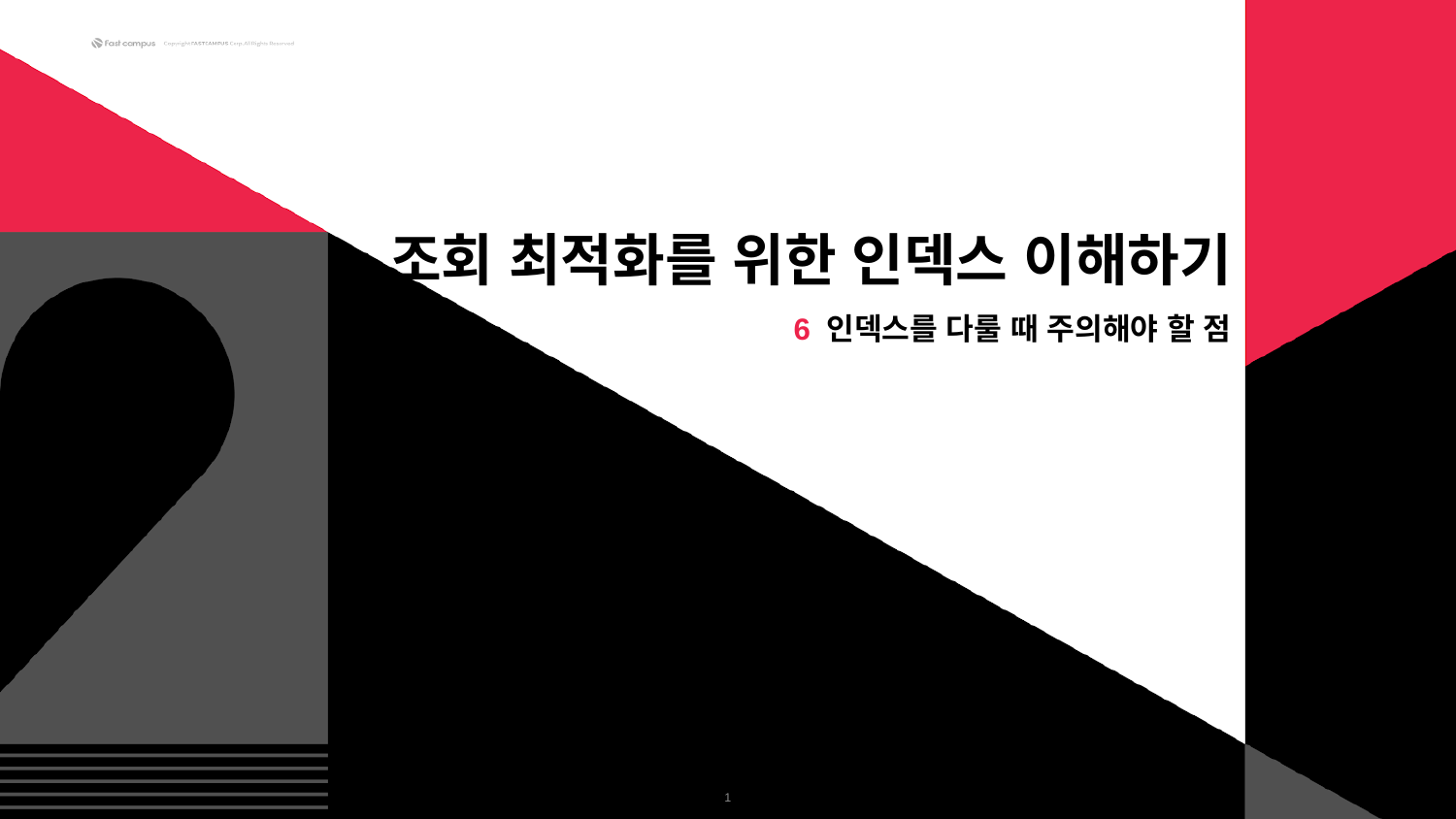

조회 최적화를 위한 인덱스 이해하기

6 인덱스를 다룰 때 주의해야 할 점
1